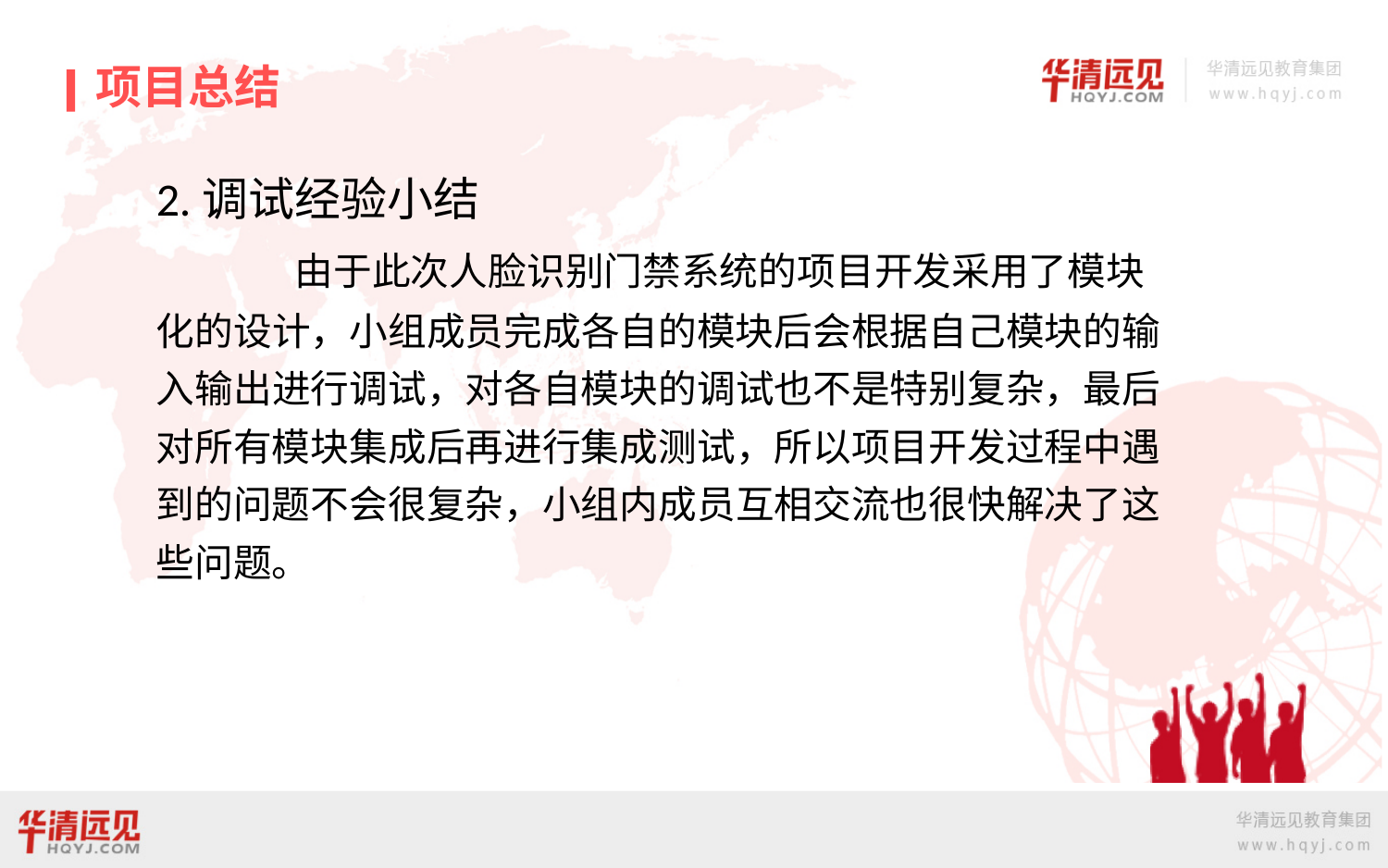

项目总结

2.调试经验小结
	由于此次人脸识别门禁系统的项目开发采用了模块化的设计，小组成员完成各自的模块后会根据自己模块的输入输出进行调试，对各自模块的调试也不是特别复杂，最后对所有模块集成后再进行集成测试，所以项目开发过程中遇到的问题不会很复杂，小组内成员互相交流也很快解决了这些问题。